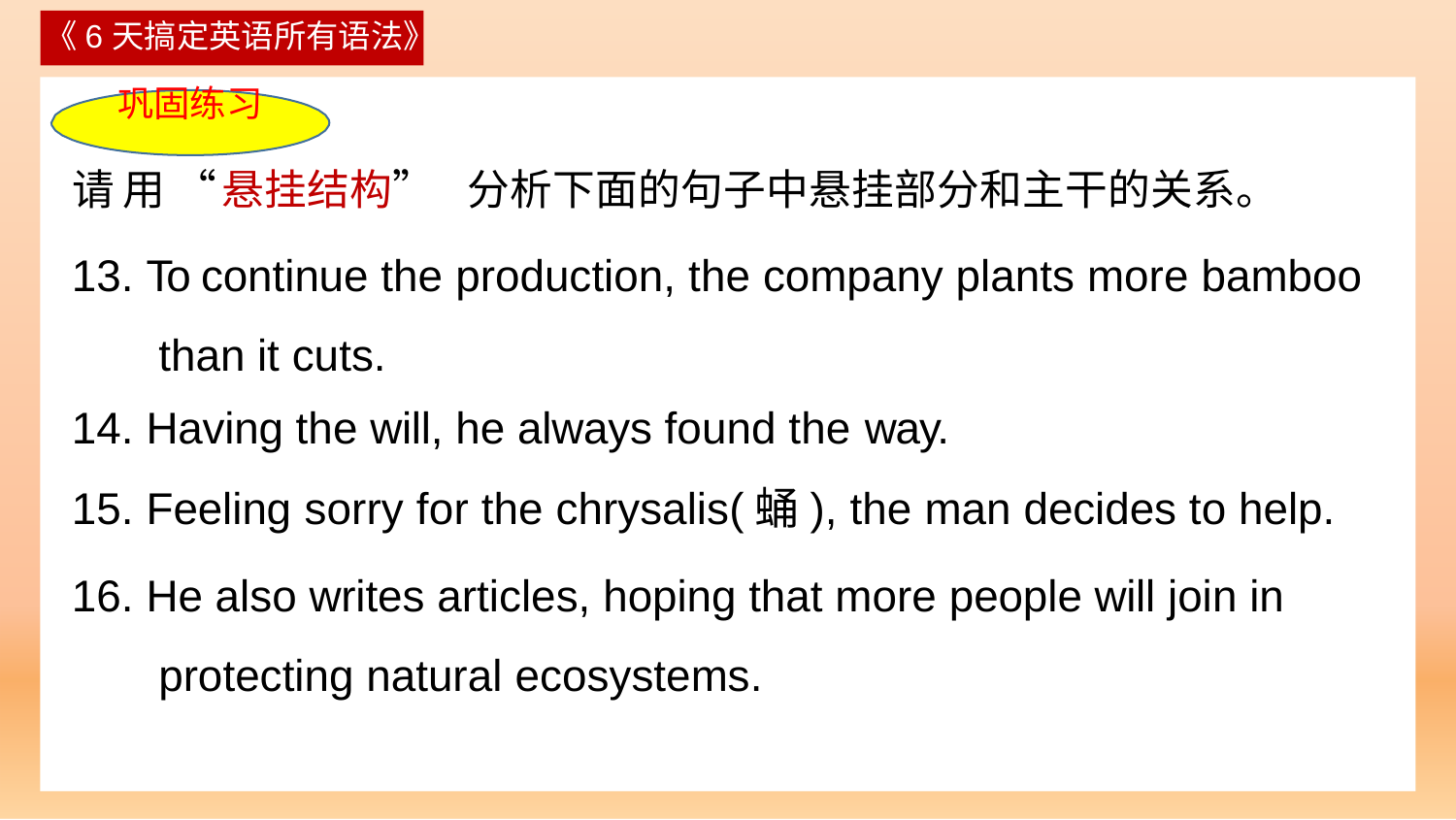

《6天搞定英语所有语法》

巩固练习
请用“悬挂结构” 分析下面的句子中悬挂部分和主干的关系。
To continue the production, the company plants more bamboo  than it cuts.
Having the will, he always found the way.
Feeling sorry for the chrysalis(蛹), the man decides to help.
He also writes articles, hoping that more people will join in  protecting natural ecosystems.